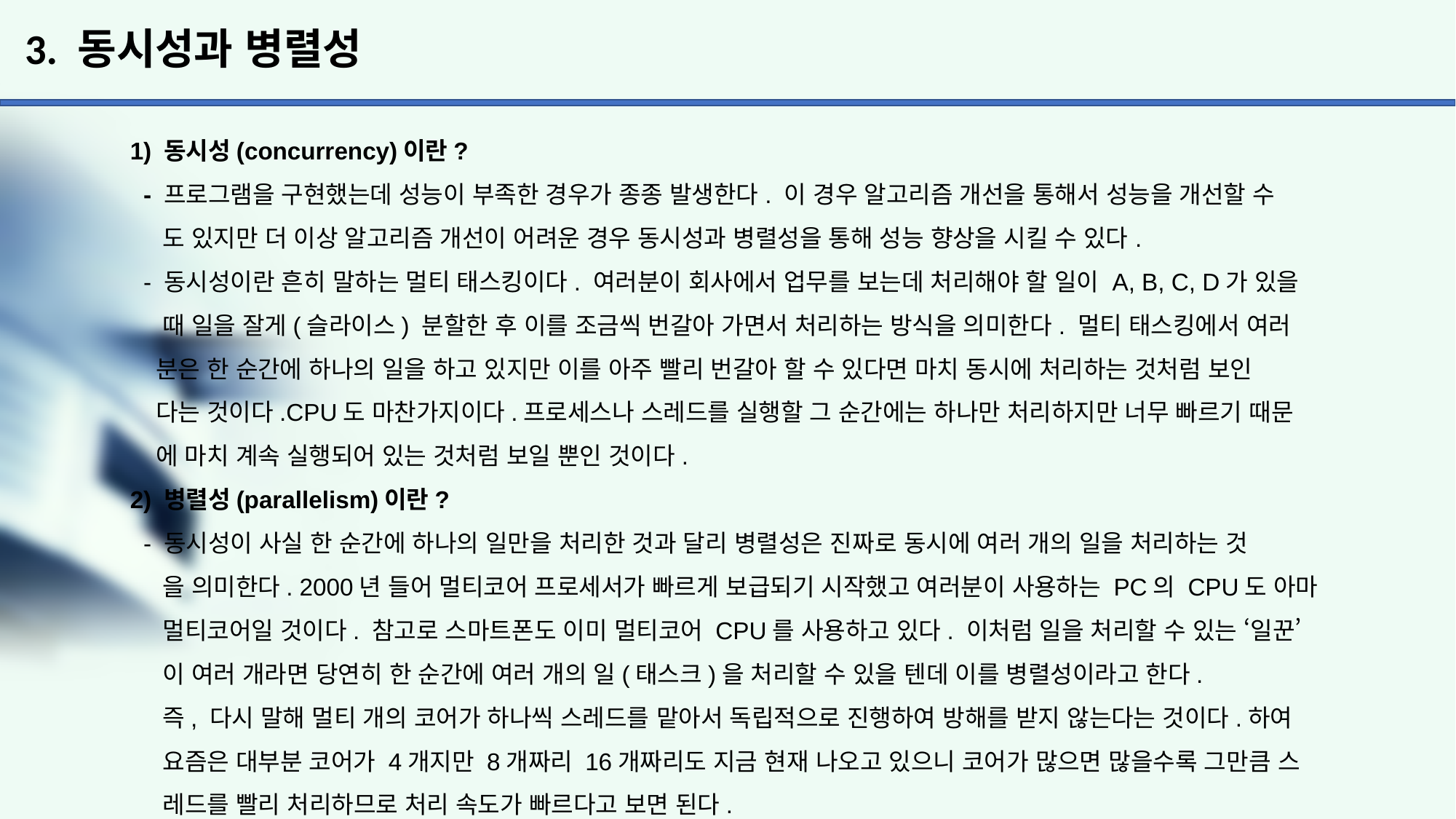

# 3. 동시성과 병렬성
1) 동시성(concurrency)이란?
  - 프로그램을 구현했는데 성능이 부족한 경우가 종종 발생한다. 이 경우 알고리즘 개선을 통해서 성능을 개선할 수
    도 있지만 더 이상 알고리즘 개선이 어려운 경우 동시성과 병렬성을 통해 성능 향상을 시킬 수 있다.
  - 동시성이란 흔히 말하는 멀티 태스킹이다. 여러분이 회사에서 업무를 보는데 처리해야 할 일이 A, B, C, D가 있을
    때 일을 잘게(슬라이스) 분할한 후 이를 조금씩 번갈아 가면서 처리하는 방식을 의미한다. 멀티 태스킹에서 여러
   분은 한 순간에 하나의 일을 하고 있지만 이를 아주 빨리 번갈아 할 수 있다면 마치 동시에 처리하는 것처럼 보인
   다는 것이다.CPU도 마찬가지이다.프로세스나 스레드를 실행할 그 순간에는 하나만 처리하지만 너무 빠르기 때문
   에 마치 계속 실행되어 있는 것처럼 보일 뿐인 것이다.
2) 병렬성(parallelism)이란?
  - 동시성이 사실 한 순간에 하나의 일만을 처리한 것과 달리 병렬성은 진짜로 동시에 여러 개의 일을 처리하는 것
    을 의미한다. 2000년 들어 멀티코어 프로세서가 빠르게 보급되기 시작했고 여러분이 사용하는 PC의 CPU도 아마
    멀티코어일 것이다. 참고로 스마트폰도 이미 멀티코어 CPU를 사용하고 있다. 이처럼 일을 처리할 수 있는 ‘일꾼’
    이 여러 개라면 당연히 한 순간에 여러 개의 일(태스크)을 처리할 수 있을 텐데 이를 병렬성이라고 한다.
    즉, 다시 말해 멀티 개의 코어가 하나씩 스레드를 맡아서 독립적으로 진행하여 방해를 받지 않는다는 것이다.하여
    요즘은 대부분 코어가 4개지만 8개짜리 16개짜리도 지금 현재 나오고 있으니 코어가 많으면 많을수록 그만큼 스
    레드를 빨리 처리하므로 처리 속도가 빠르다고 보면 된다.